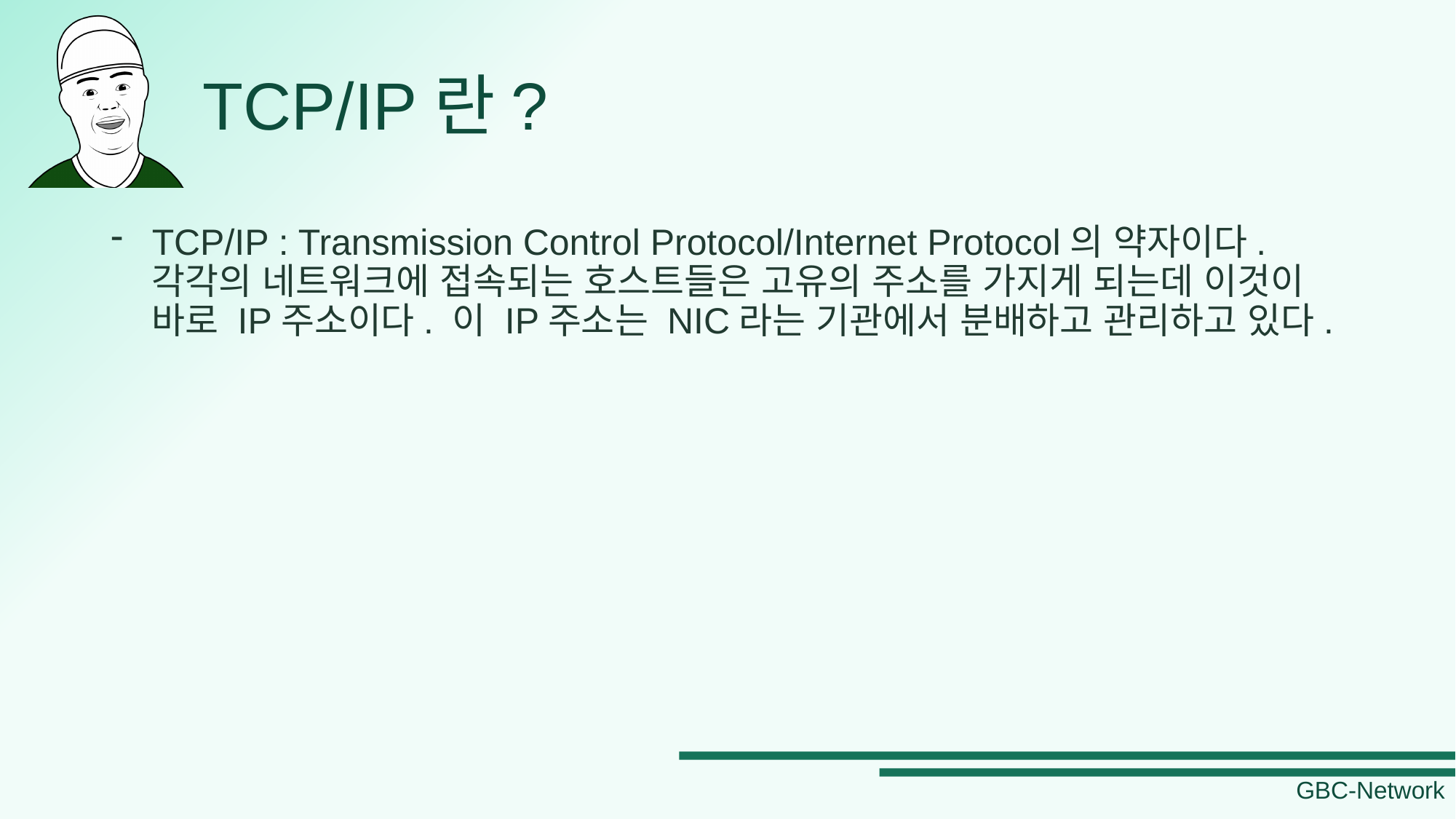

# TCP/IP란?
TCP/IP : Transmission Control Protocol/Internet Protocol의 약자이다. 각각의 네트워크에 접속되는 호스트들은 고유의 주소를 가지게 되는데 이것이 바로 IP주소이다. 이 IP주소는 NIC라는 기관에서 분배하고 관리하고 있다.